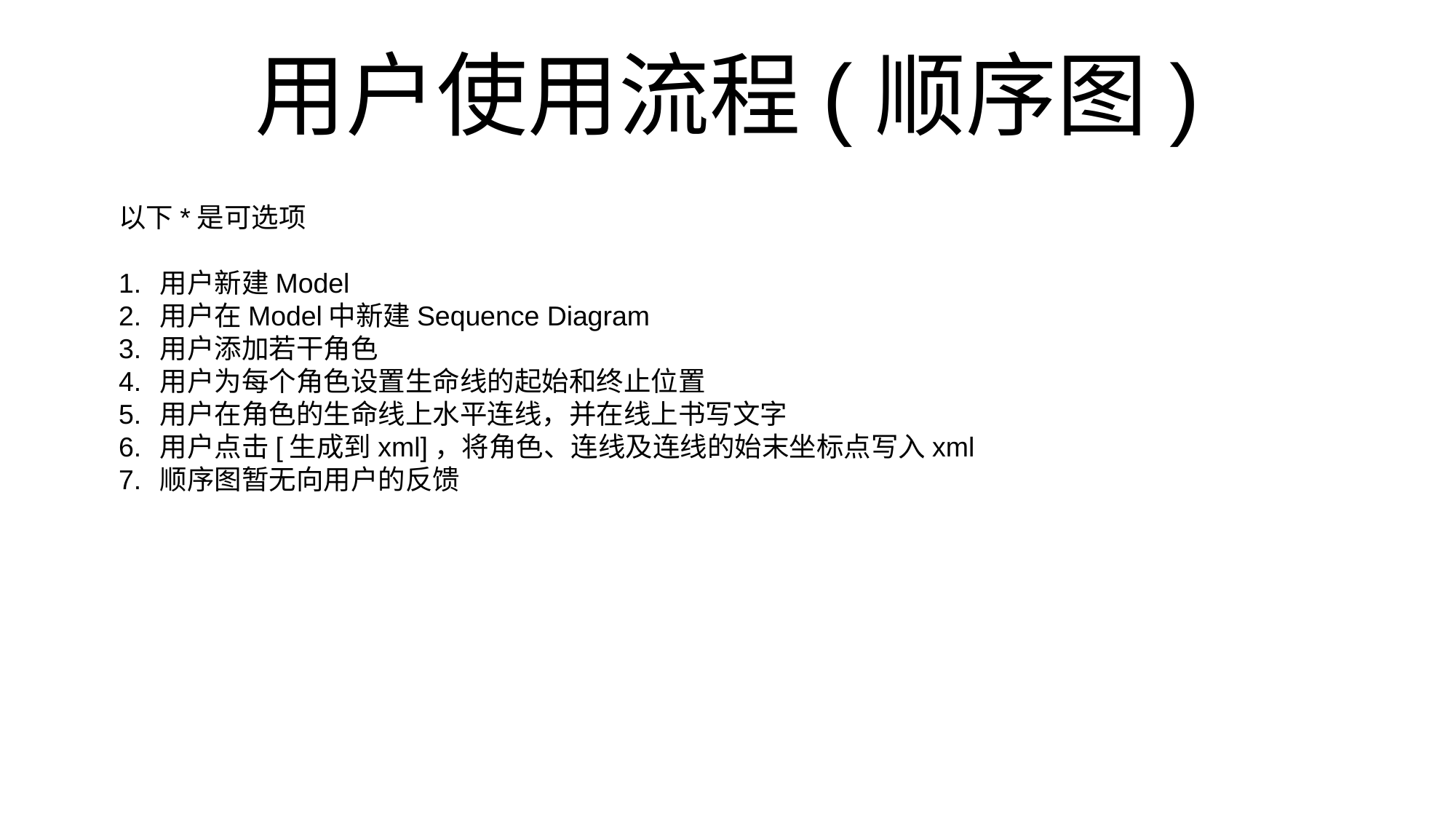

用户使用流程(顺序图)
以下*是可选项

用户新建Model
用户在Model中新建Sequence Diagram
用户添加若干角色
用户为每个角色设置生命线的起始和终止位置
用户在角色的生命线上水平连线，并在线上书写文字
用户点击[生成到xml]，将角色、连线及连线的始末坐标点写入xml
顺序图暂无向用户的反馈